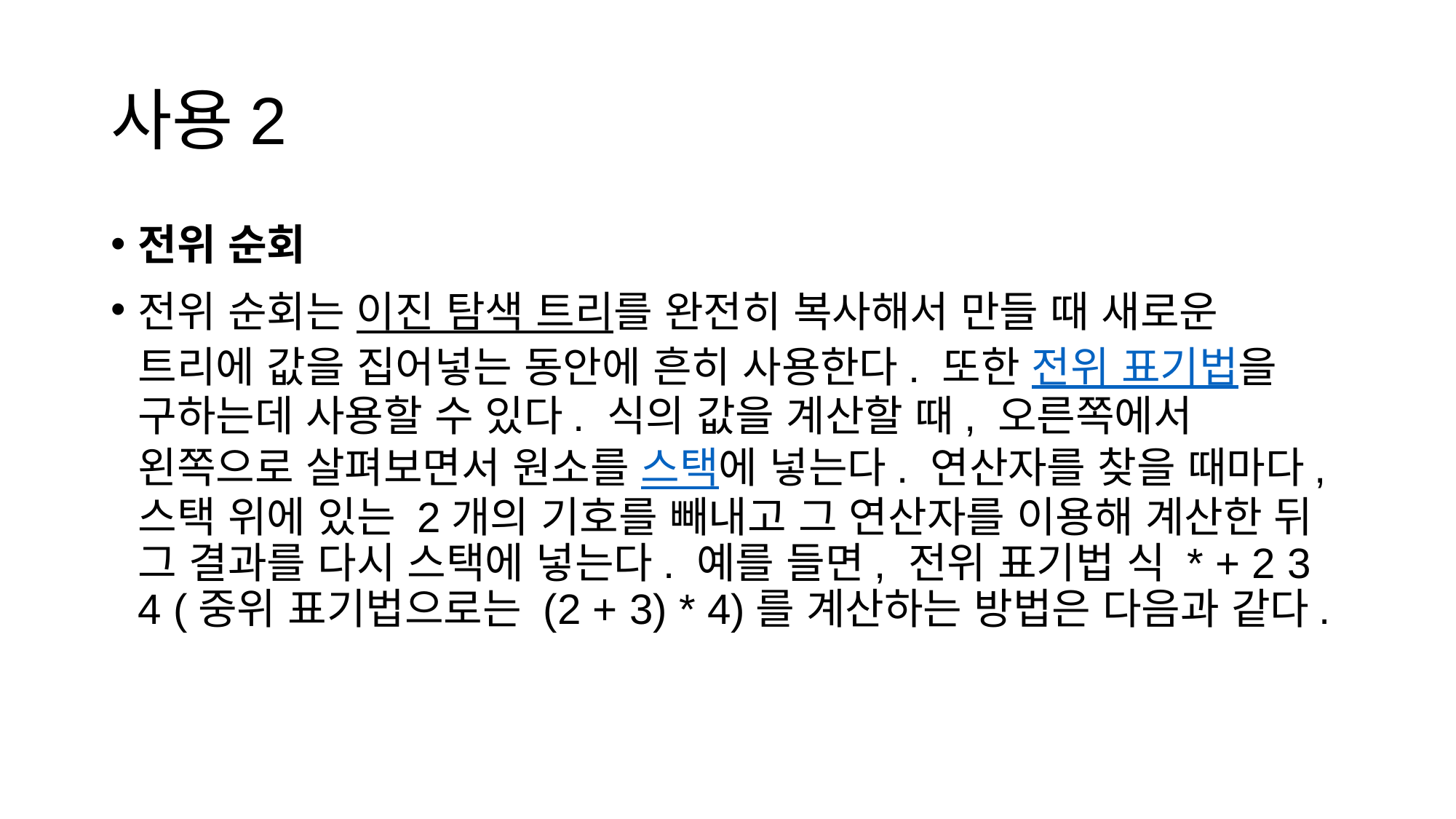

# 사용2
전위 순회
전위 순회는 이진 탐색 트리를 완전히 복사해서 만들 때 새로운 트리에 값을 집어넣는 동안에 흔히 사용한다. 또한 전위 표기법을 구하는데 사용할 수 있다. 식의 값을 계산할 때, 오른쪽에서 왼쪽으로 살펴보면서 원소를 스택에 넣는다. 연산자를 찾을 때마다, 스택 위에 있는 2개의 기호를 빼내고 그 연산자를 이용해 계산한 뒤 그 결과를 다시 스택에 넣는다. 예를 들면, 전위 표기법 식 * + 2 3 4 (중위 표기법으로는 (2 + 3) * 4)를 계산하는 방법은 다음과 같다.